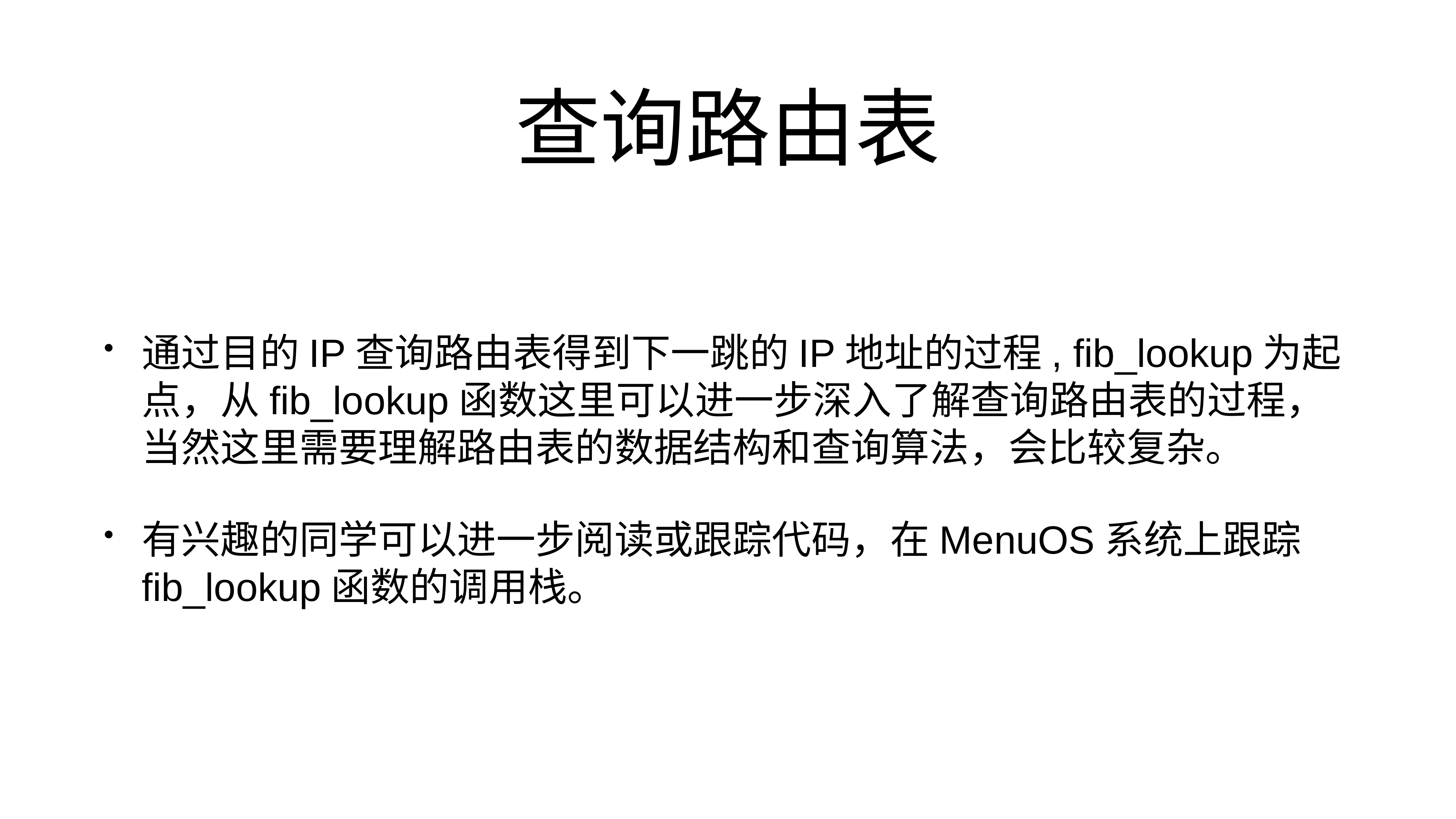

# 查询路由表
通过目的IP查询路由表得到下一跳的IP地址的过程, fib_lookup为起点，从fib_lookup函数这里可以进一步深入了解查询路由表的过程，当然这里需要理解路由表的数据结构和查询算法，会比较复杂。
有兴趣的同学可以进一步阅读或跟踪代码，在MenuOS系统上跟踪fib_lookup函数的调用栈。